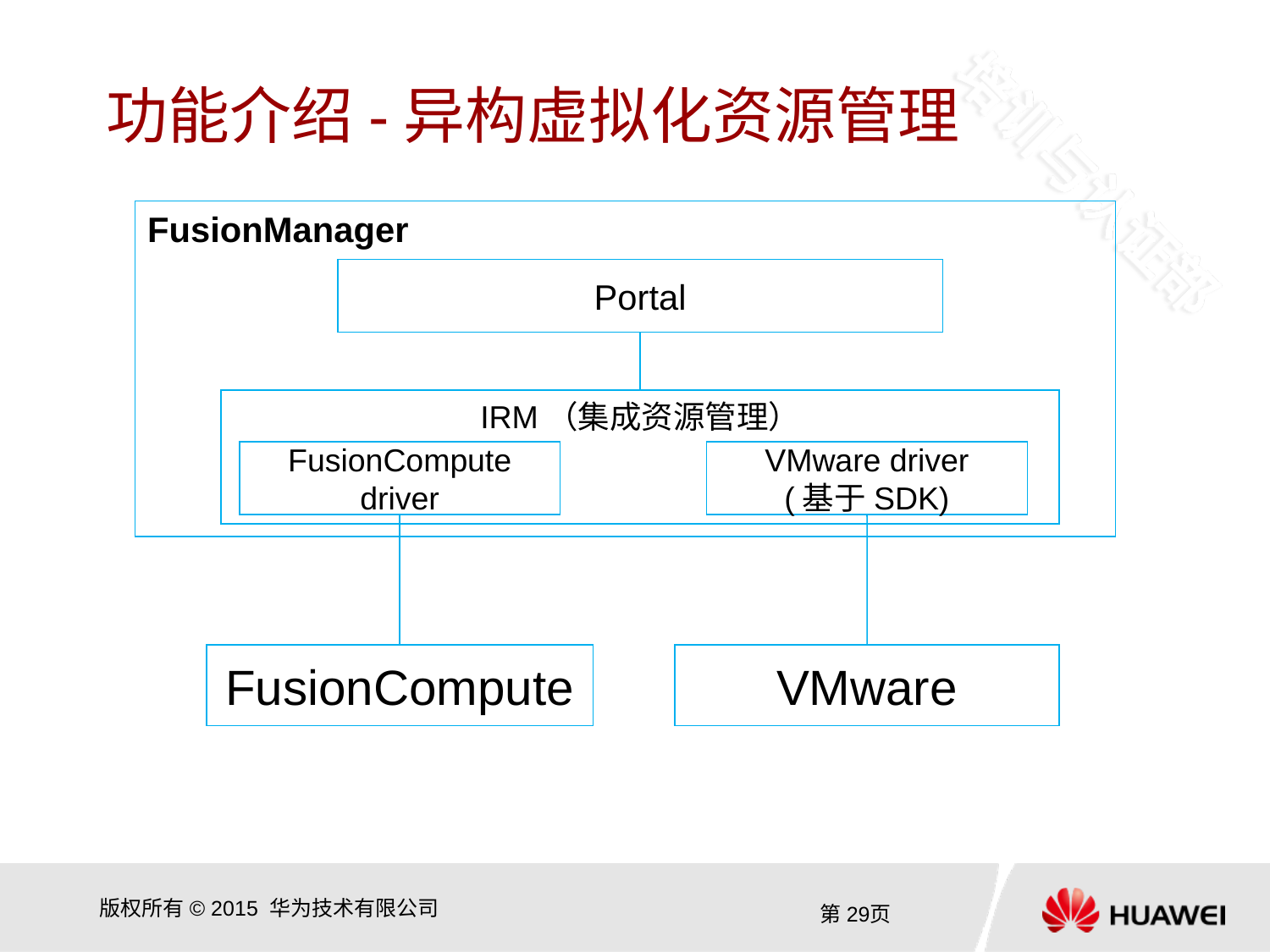

# 功能介绍-异构虚拟化资源管理
FusionManager
Portal
IRM（集成资源管理）
FusionCompute driver
VMware driver
(基于SDK)
FusionCompute
VMware